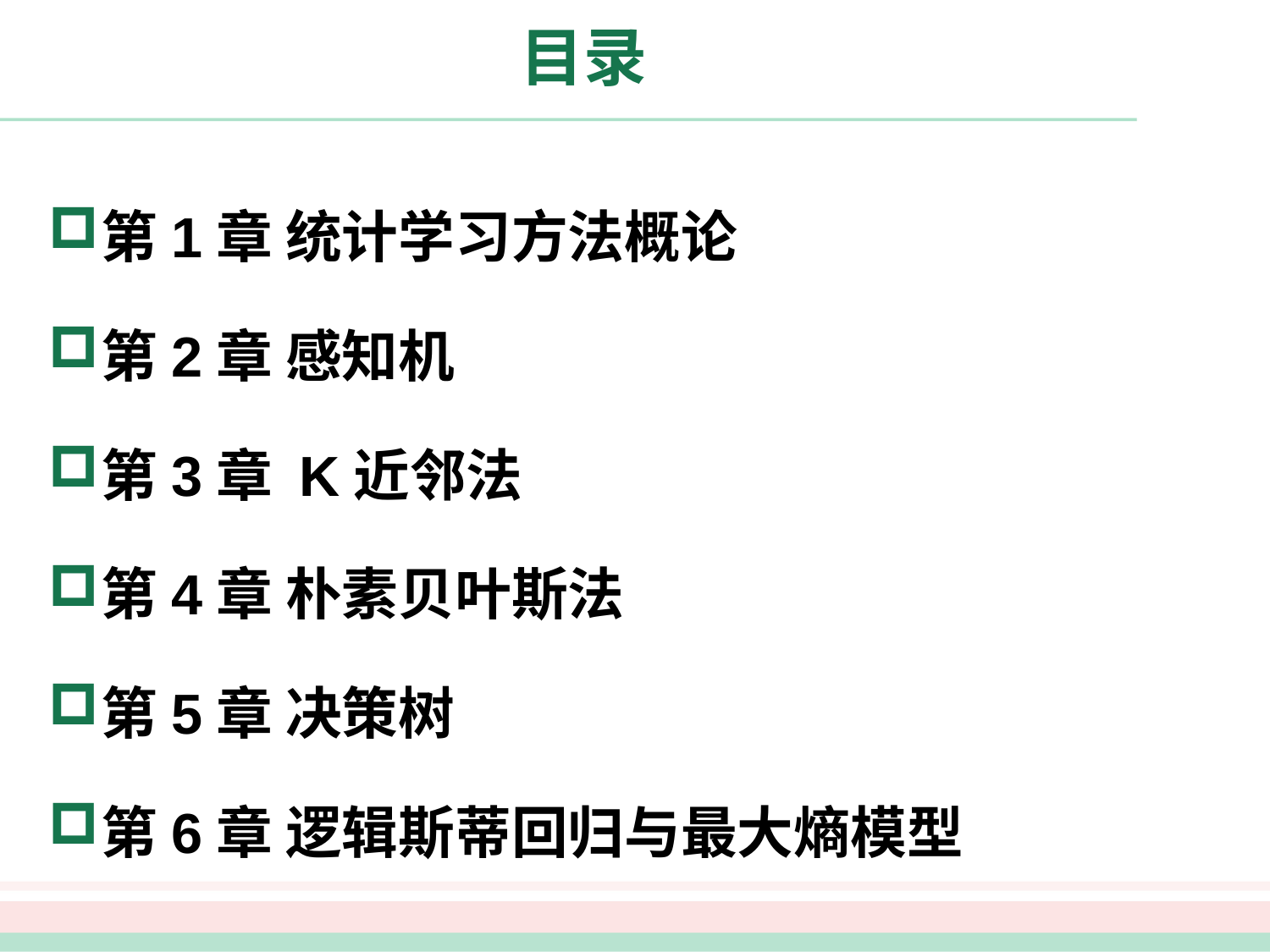

# 目录
第1章 统计学习方法概论
第2章 感知机
第3章 K近邻法
第4章 朴素贝叶斯法
第5章 决策树
第6章 逻辑斯蒂回归与最大熵模型